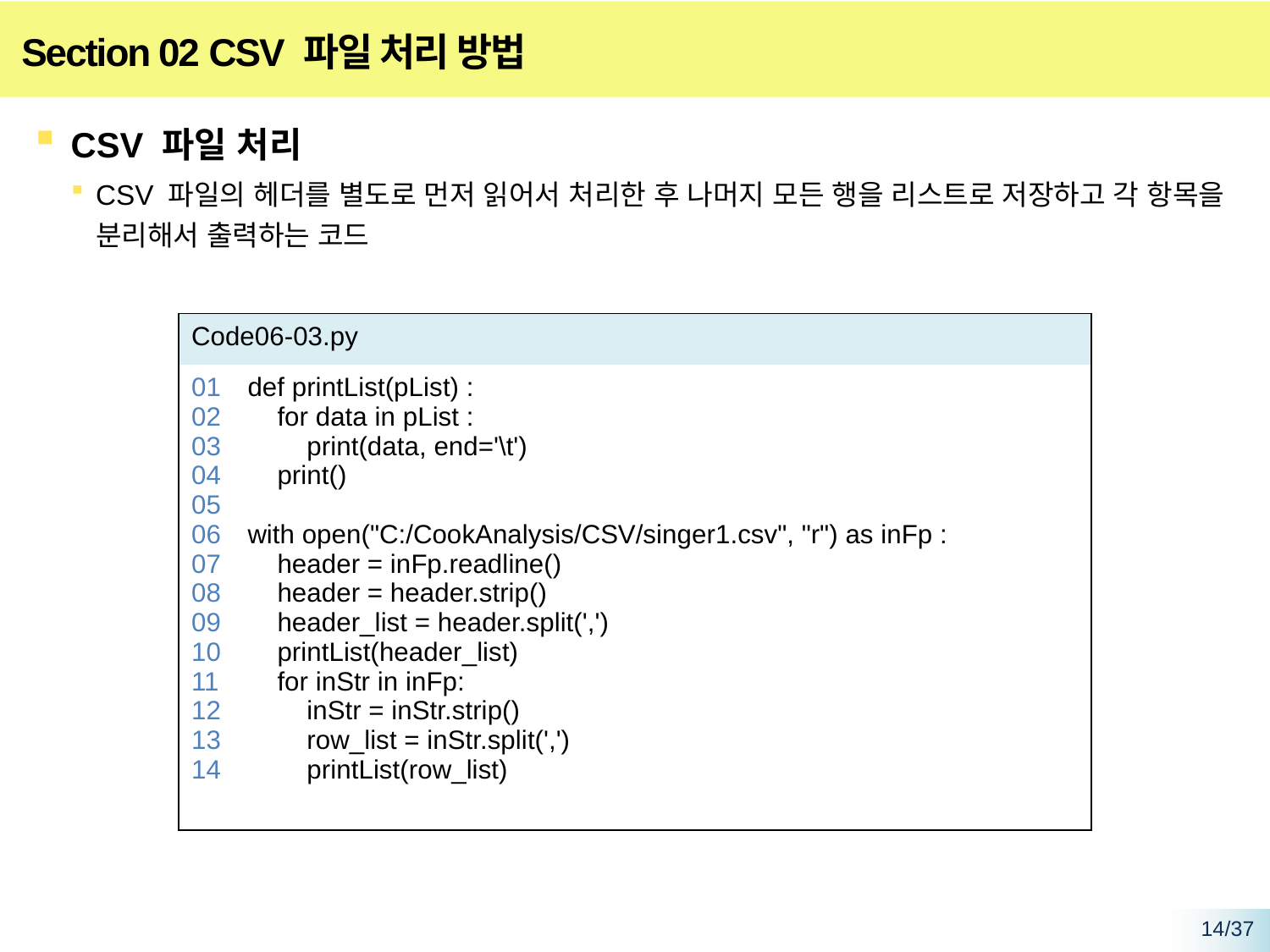

# Section 02 CSV 파일 처리 방법
CSV 파일 처리
CSV 파일의 헤더를 별도로 먼저 읽어서 처리한 후 나머지 모든 행을 리스트로 저장하고 각 항목을 분리해서 출력하는 코드
| Code06-03.py |  |
| --- | --- |
| 01 02 03 04 05 06 07 08 09 10 11 12 13 14 | def printList(pList) : for data in pList : print(data, end='\t') print() with open("C:/CookAnalysis/CSV/singer1.csv", "r") as inFp : header = inFp.readline() header = header.strip() header\_list = header.split(',') printList(header\_list) for inStr in inFp: inStr = inStr.strip() row\_list = inStr.split(',') printList(row\_list) |